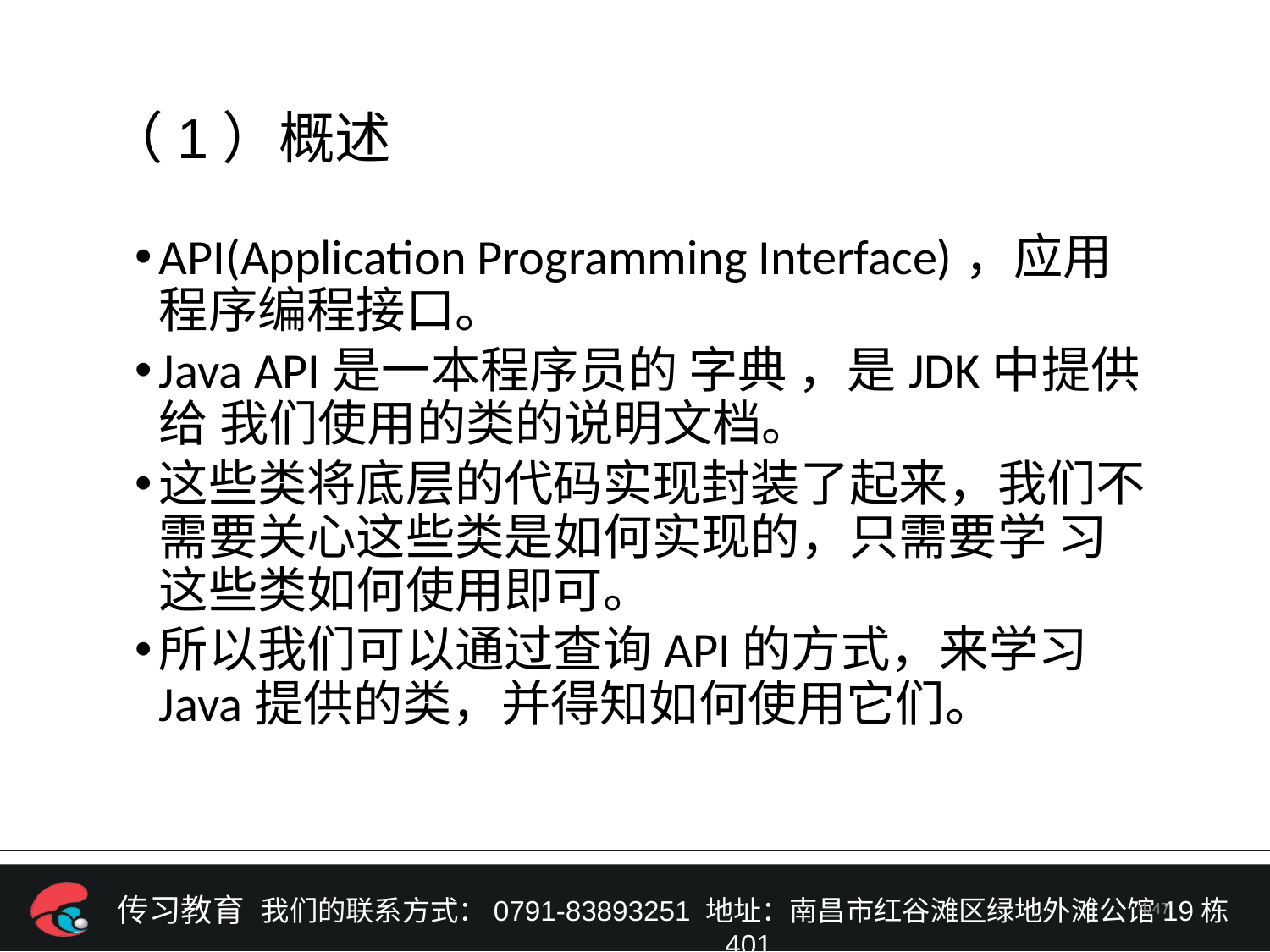

（1）概述
API(Application Programming Interface)，应用程序编程接口。
Java API是一本程序员的 字典 ，是JDK中提供给 我们使用的类的说明文档。
这些类将底层的代码实现封装了起来，我们不需要关心这些类是如何实现的，只需要学 习这些类如何使用即可。
所以我们可以通过查询API的方式，来学习Java提供的类，并得知如何使用它们。
4/47